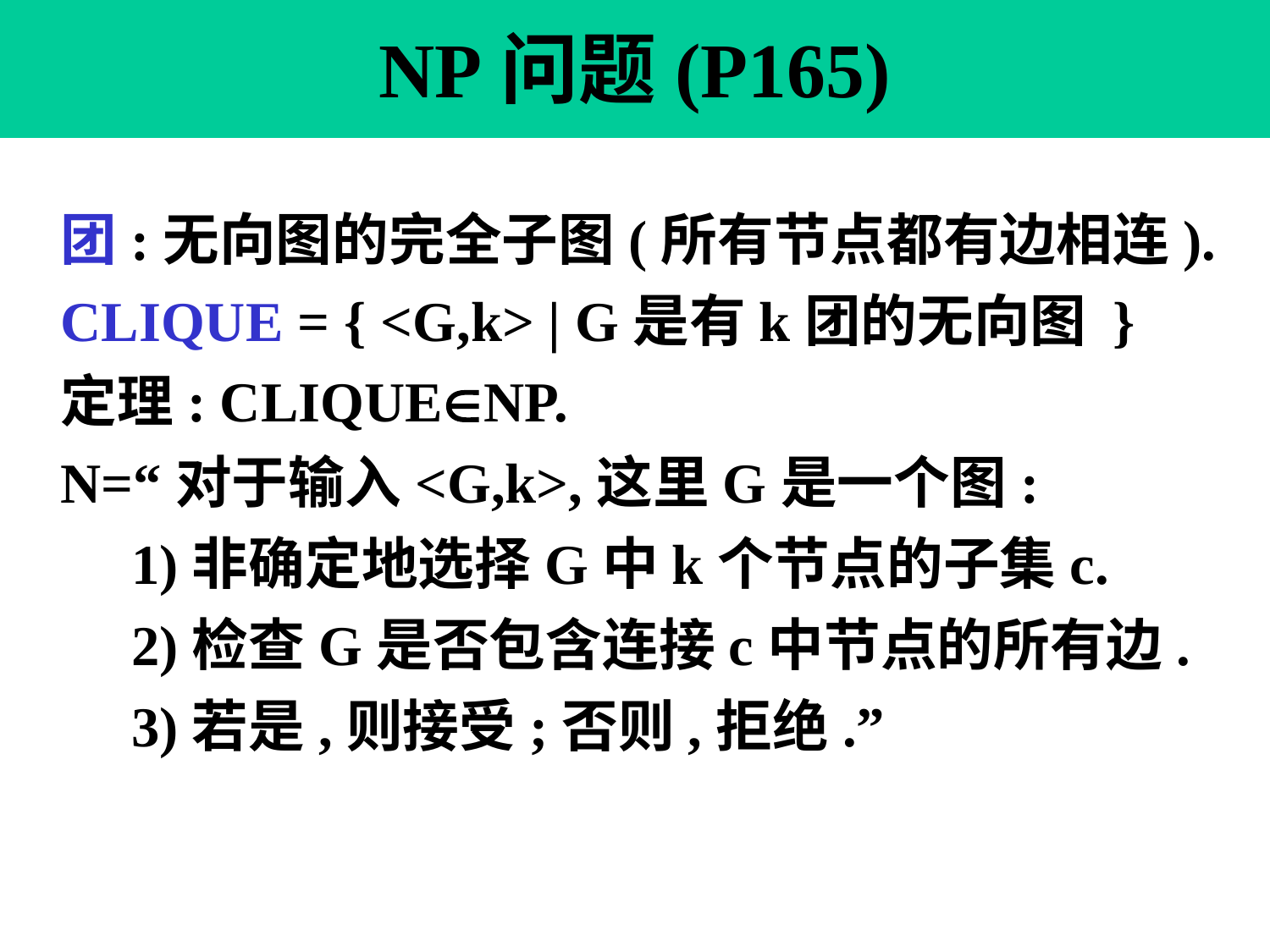

# NP问题(P165)
团:无向图的完全子图(所有节点都有边相连).
CLIQUE = { <G,k> | G是有k团的无向图 }
定理: CLIQUE∈NP.
N=“对于输入<G,k>,这里G是一个图:
     1)非确定地选择G中k个节点的子集c.
     2)检查G是否包含连接c中节点的所有边.
     3)若是,则接受;否则,拒绝.”